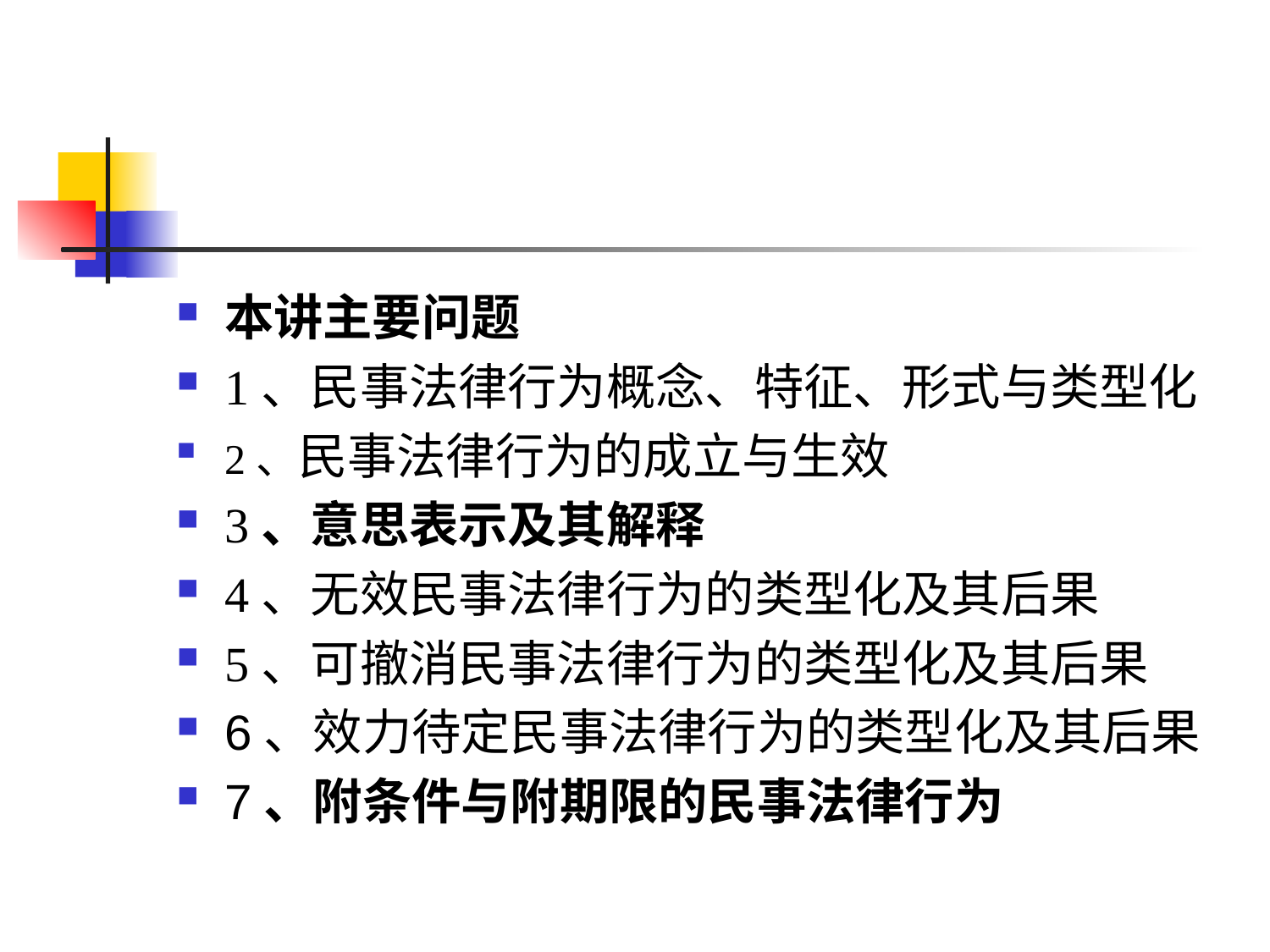

#
本讲主要问题
1、民事法律行为概念、特征、形式与类型化
2、民事法律行为的成立与生效
3、意思表示及其解释
4、无效民事法律行为的类型化及其后果
5、可撤消民事法律行为的类型化及其后果
6、效力待定民事法律行为的类型化及其后果
7、附条件与附期限的民事法律行为